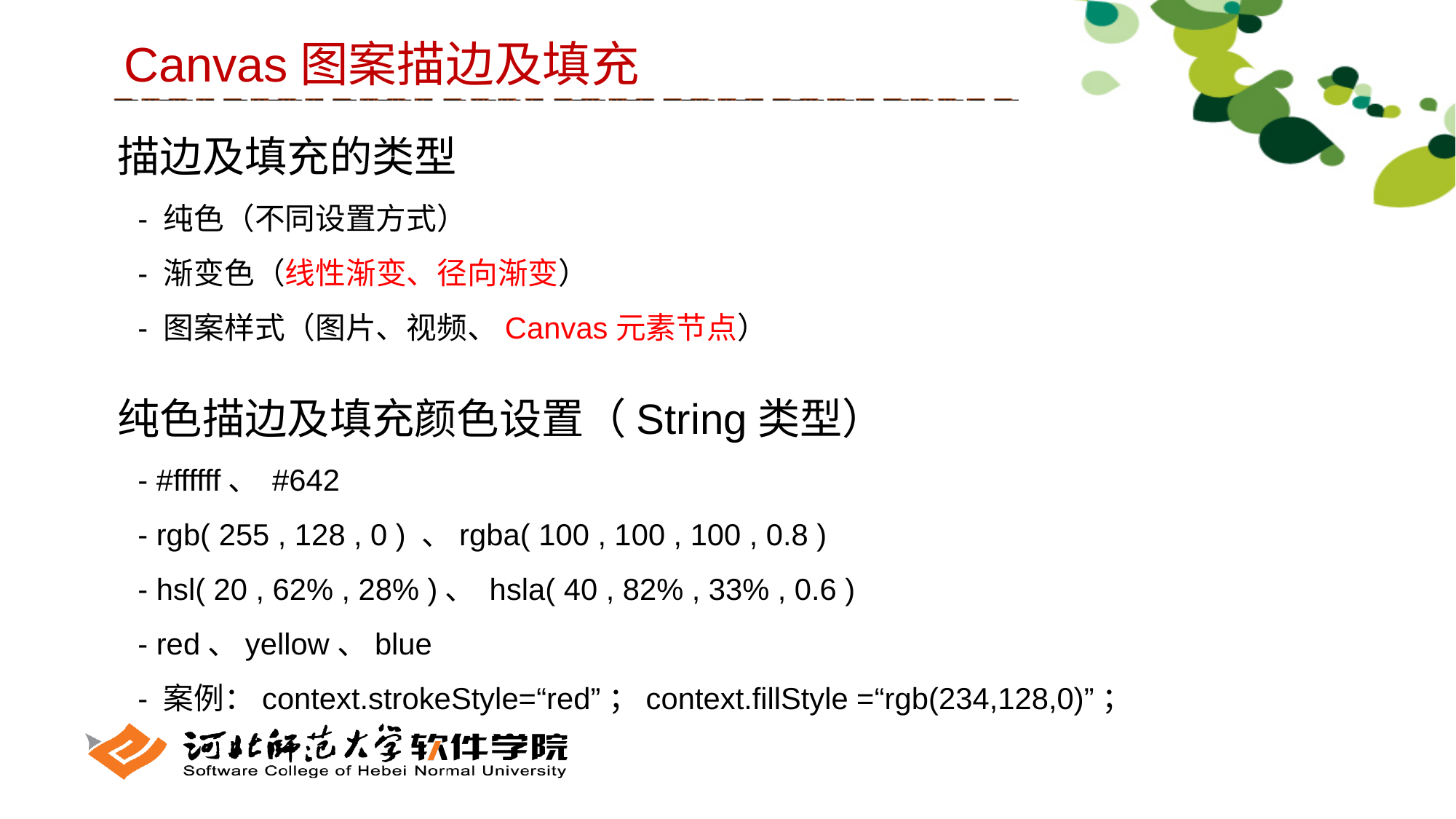

Canvas图案描边及填充
描边及填充的类型
- 纯色（不同设置方式）
- 渐变色（线性渐变、径向渐变）
- 图案样式（图片、视频、Canvas元素节点）
纯色描边及填充颜色设置（String类型）
- #ffffff、 #642
- rgb( 255 , 128 , 0 ) 、rgba( 100 , 100 , 100 , 0.8 )
- hsl( 20 , 62% , 28% )、 hsla( 40 , 82% , 33% , 0.6 )
- red、yellow、blue
- 案例：context.strokeStyle=“red”；context.fillStyle =“rgb(234,128,0)”；